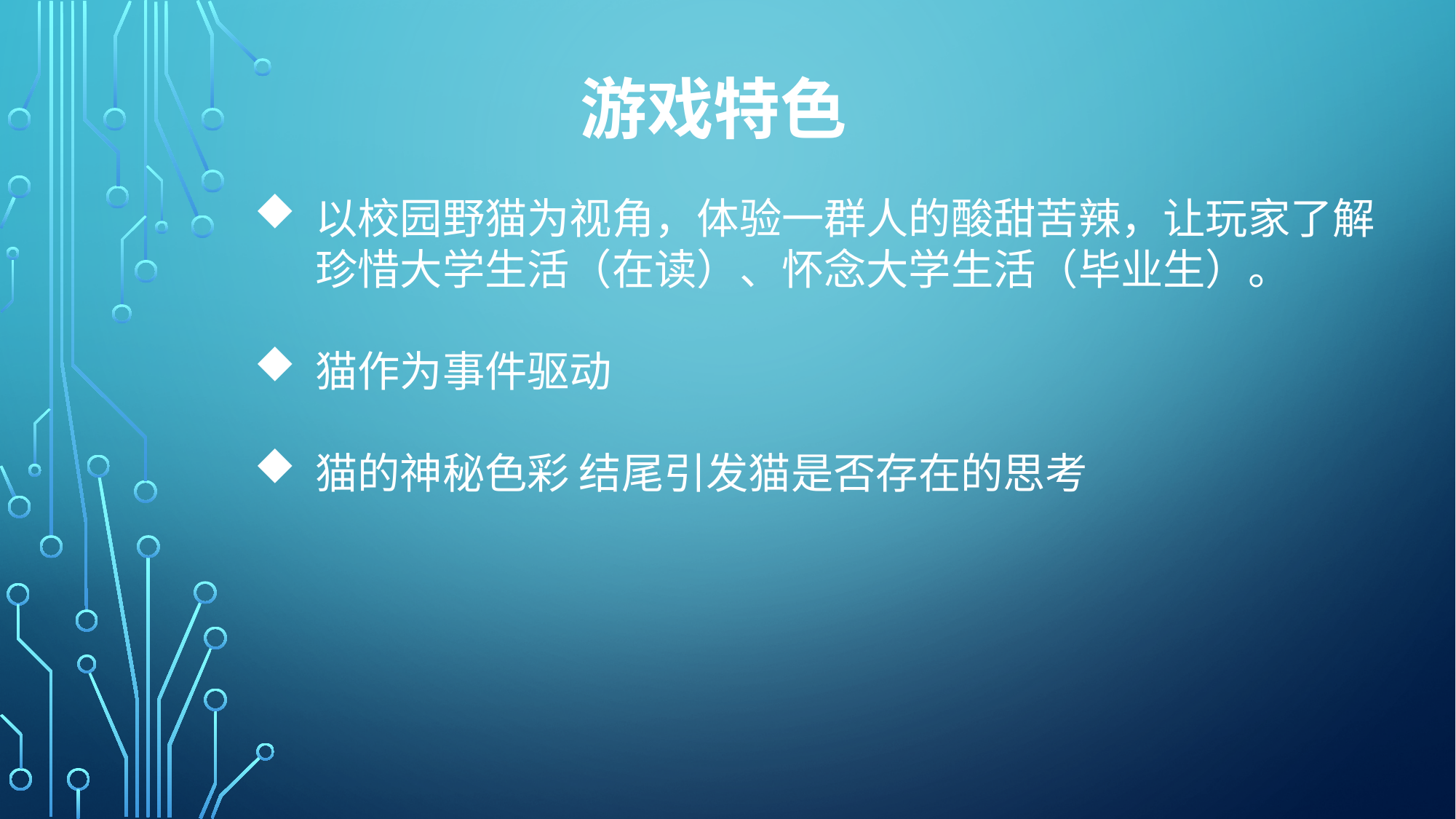

# 游戏特色
以校园野猫为视角，体验一群人的酸甜苦辣，让玩家了解珍惜大学生活（在读）、怀念大学生活（毕业生）。

猫作为事件驱动

猫的神秘色彩 结尾引发猫是否存在的思考